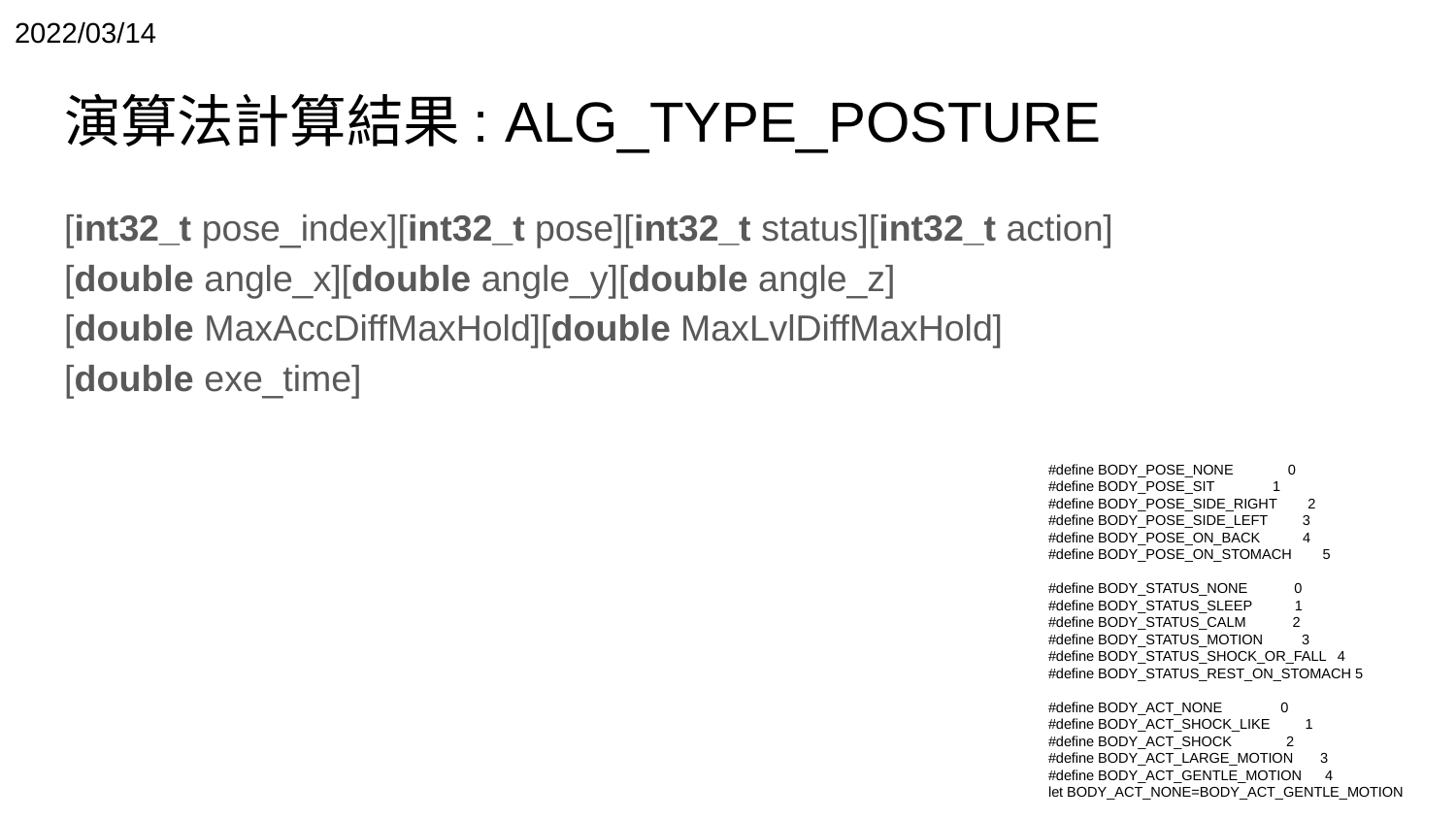

2022/03/14
# 演算法計算結果: ALG_TYPE_POSTURE
[int32_t pose_index][int32_t pose][int32_t status][int32_t action]
[double angle_x][double angle_y][double angle_z]
[double MaxAccDiffMaxHold][double MaxLvlDiffMaxHold]
[double exe_time]

#define BODY_POSE_NONE              0
#define BODY_POSE_SIT               1
#define BODY_POSE_SIDE_RIGHT        2
#define BODY_POSE_SIDE_LEFT         3
#define BODY_POSE_ON_BACK           4
#define BODY_POSE_ON_STOMACH        5

#define BODY_STATUS_NONE            0
#define BODY_STATUS_SLEEP           1
#define BODY_STATUS_CALM            2
#define BODY_STATUS_MOTION          3
#define BODY_STATUS_SHOCK_OR_FALL   4
#define BODY_STATUS_REST_ON_STOMACH 5

#define BODY_ACT_NONE               0
#define BODY_ACT_SHOCK_LIKE         1
#define BODY_ACT_SHOCK              2
#define BODY_ACT_LARGE_MOTION       3
#define BODY_ACT_GENTLE_MOTION      4
let BODY_ACT_NONE=BODY_ACT_GENTLE_MOTION